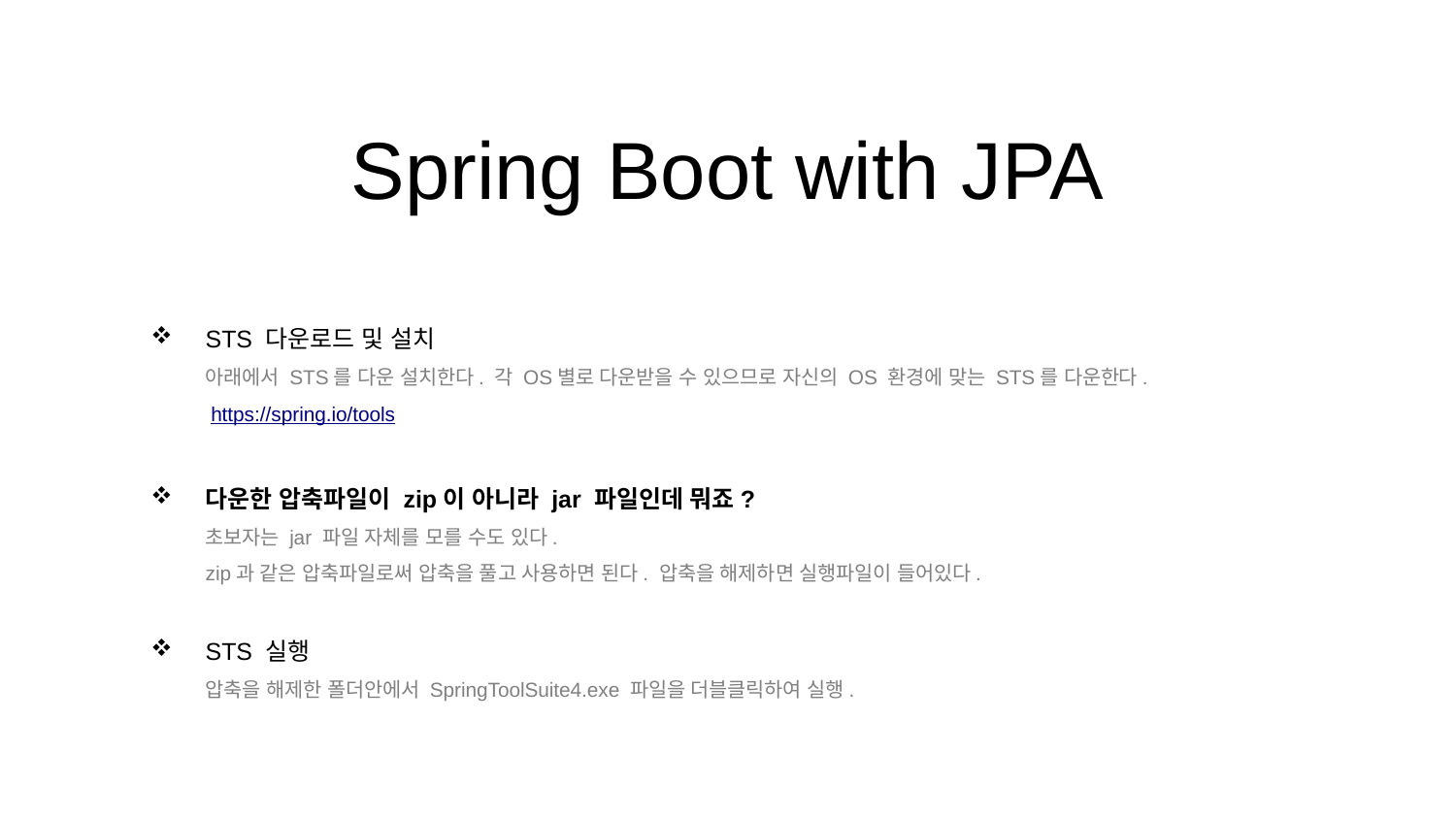

Spring Boot with JPA
STS 다운로드 및 설치
아래에서 STS를 다운 설치한다. 각 OS별로 다운받을 수 있으므로 자신의 OS 환경에 맞는 STS를 다운한다.
 https://spring.io/tools

다운한 압축파일이 zip이 아니라 jar 파일인데 뭐죠?
초보자는 jar 파일 자체를 모를 수도 있다.
zip과 같은 압축파일로써 압축을 풀고 사용하면 된다. 압축을 해제하면 실행파일이 들어있다.
STS 실행
압축을 해제한 폴더안에서 SpringToolSuite4.exe 파일을 더블클릭하여 실행.